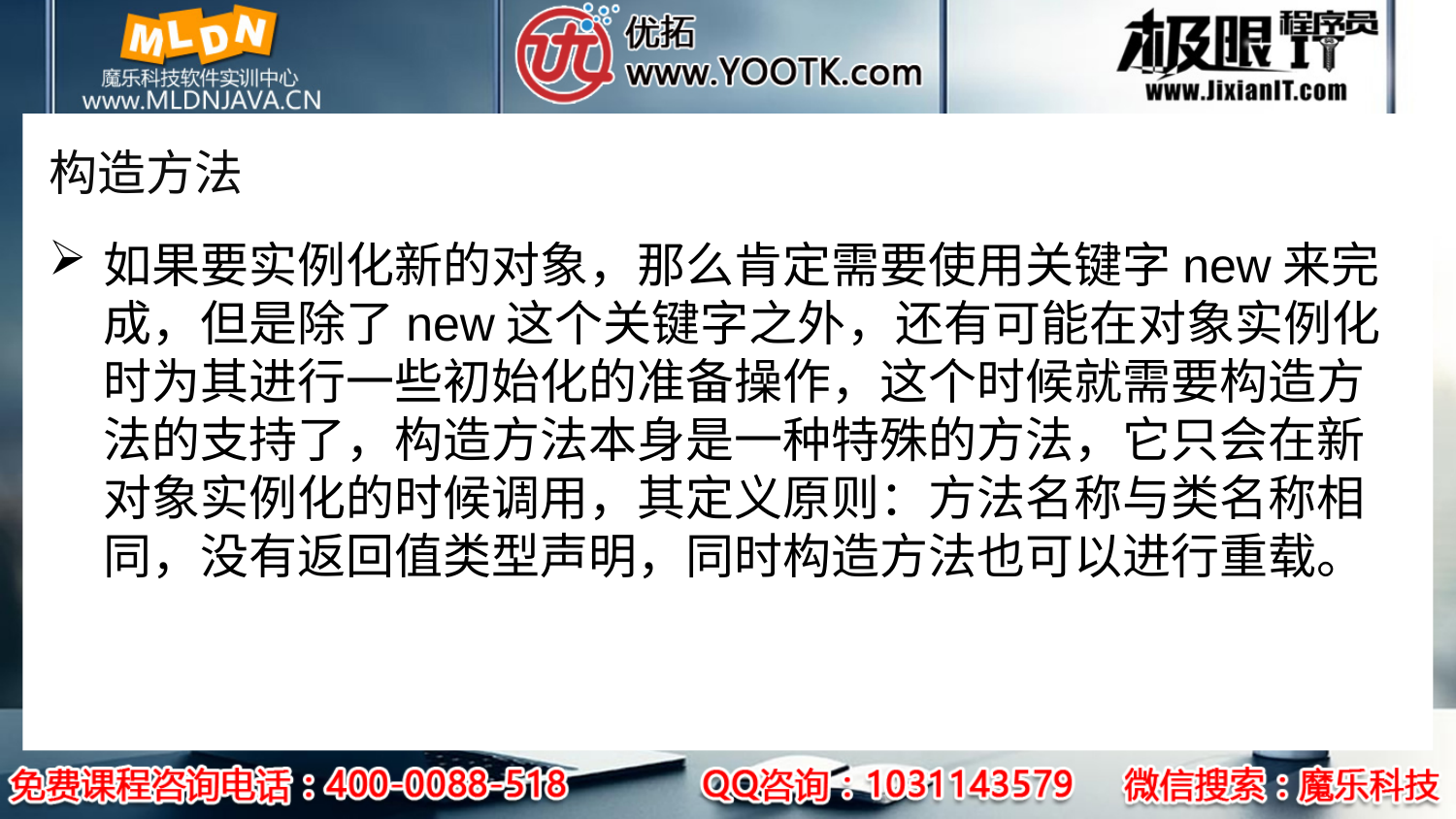

# 构造方法
如果要实例化新的对象，那么肯定需要使用关键字new来完成，但是除了new这个关键字之外，还有可能在对象实例化时为其进行一些初始化的准备操作，这个时候就需要构造方法的支持了，构造方法本身是一种特殊的方法，它只会在新对象实例化的时候调用，其定义原则：方法名称与类名称相同，没有返回值类型声明，同时构造方法也可以进行重载。